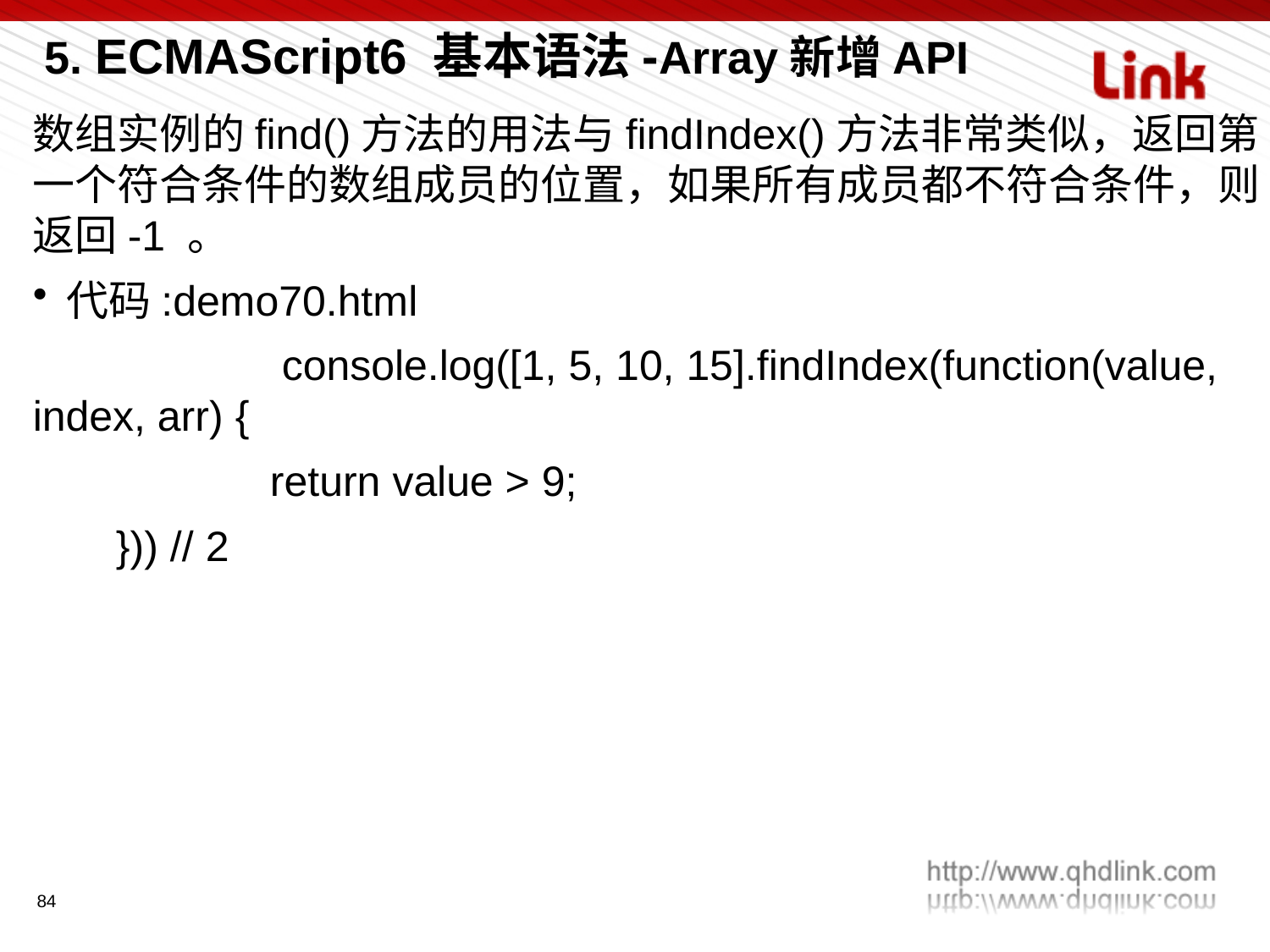

5. ECMAScript6 基本语法-Array新增API
数组实例的find()方法的用法与findIndex()方法非常类似，返回第一个符合条件的数组成员的位置，如果所有成员都不符合条件，则返回-1 。
代码:demo70.html
                     console.log([1, 5, 10, 15].findIndex(function(value, index, arr) {
                    return value > 9;
       })) // 2
84